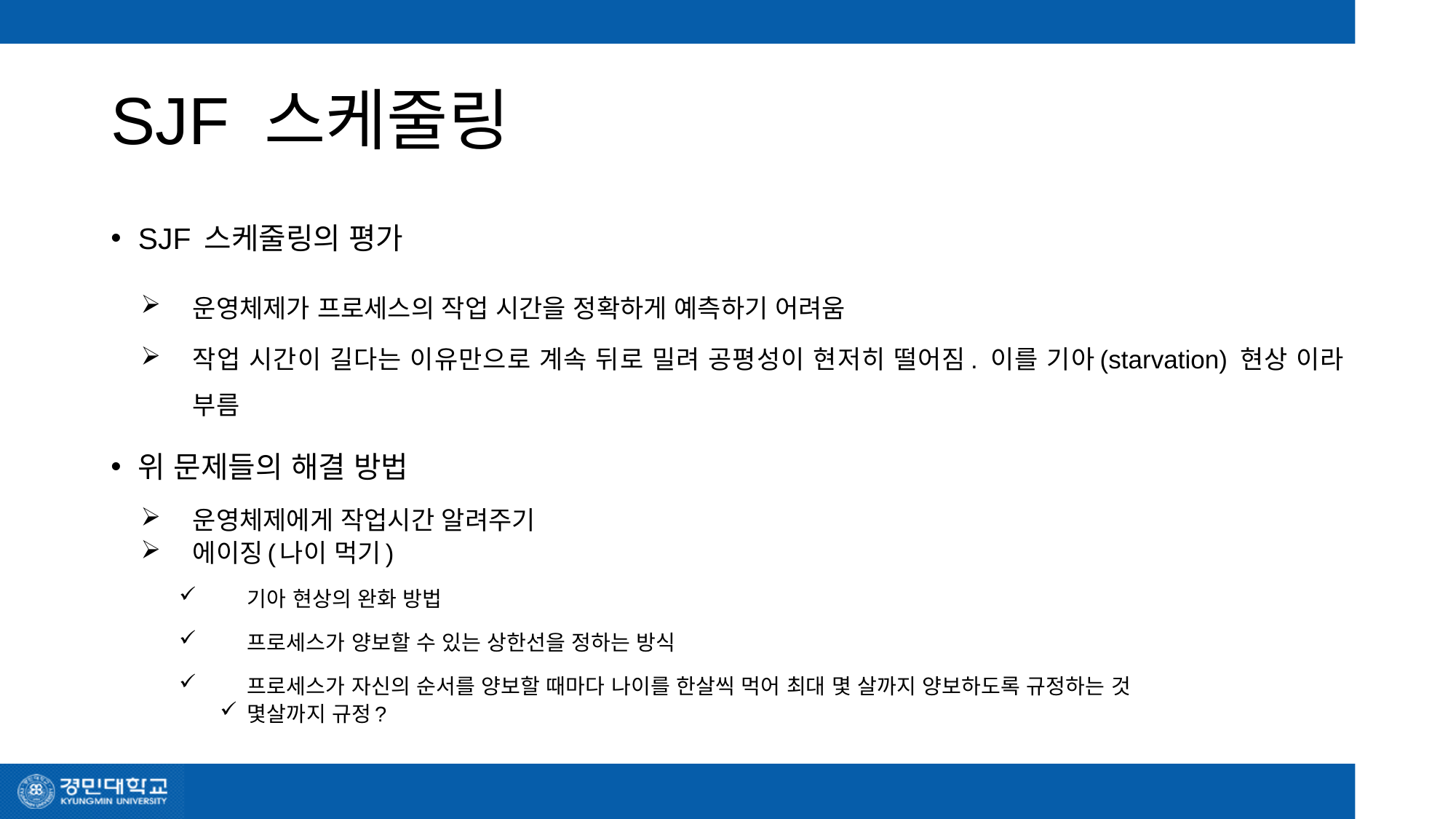

# SJF 스케줄링
SJF 스케줄링의 평가

운영체제가 프로세스의 작업 시간을 정확하게 예측하기 어려움
작업 시간이 길다는 이유만으로 계속 뒤로 밀려 공평성이 현저히 떨어짐. 이를 기아(starvation) 현상 이라 부름
위 문제들의 해결 방법
운영체제에게 작업시간 알려주기
에이징(나이 먹기)
기아 현상의 완화 방법
프로세스가 양보할 수 있는 상한선을 정하는 방식
프로세스가 자신의 순서를 양보할 때마다 나이를 한살씩 먹어 최대 몇 살까지 양보하도록 규정하는 것
몇살까지 규정?